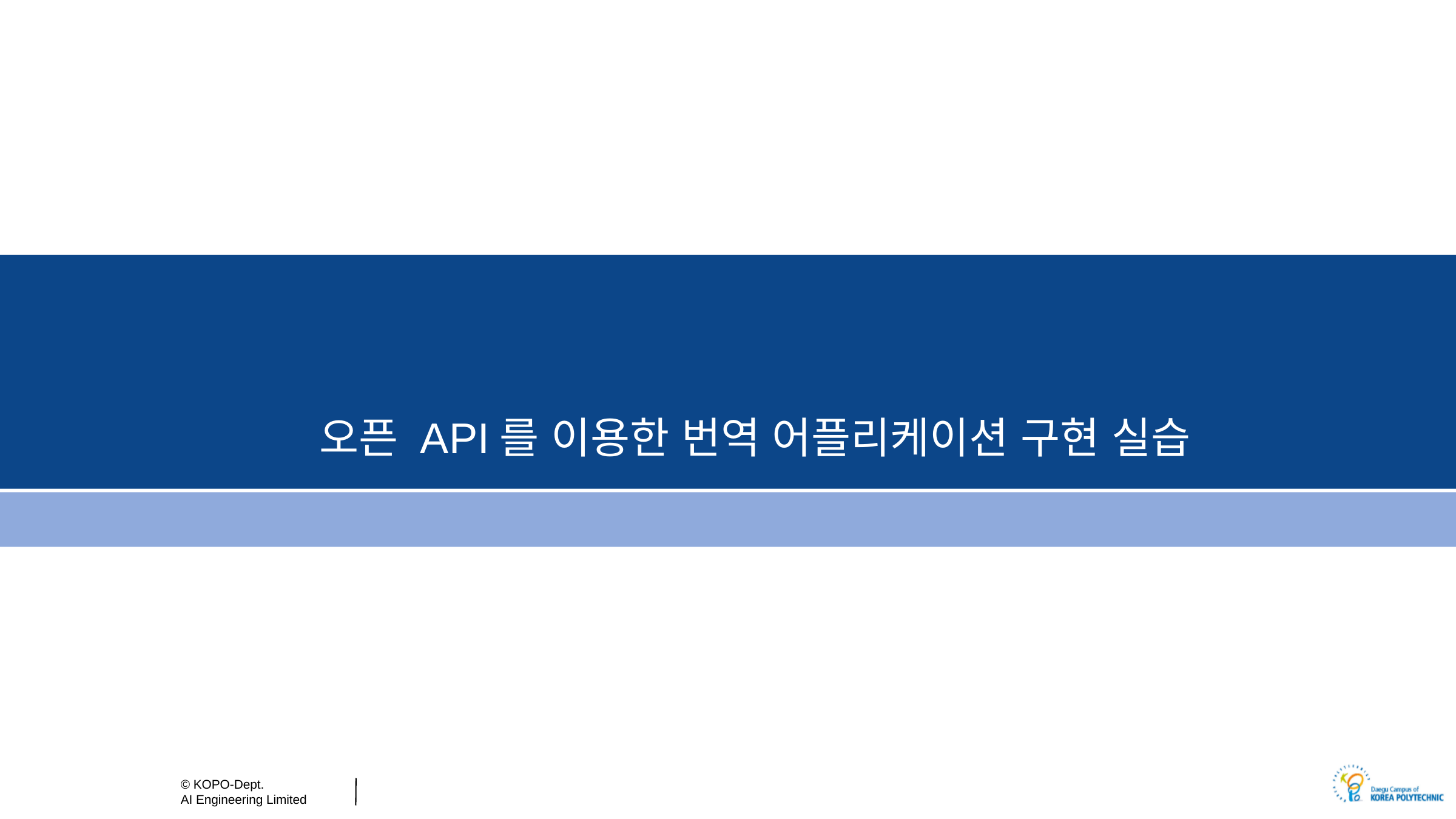

오픈 API를 이용한 번역 어플리케이션 구현 실습